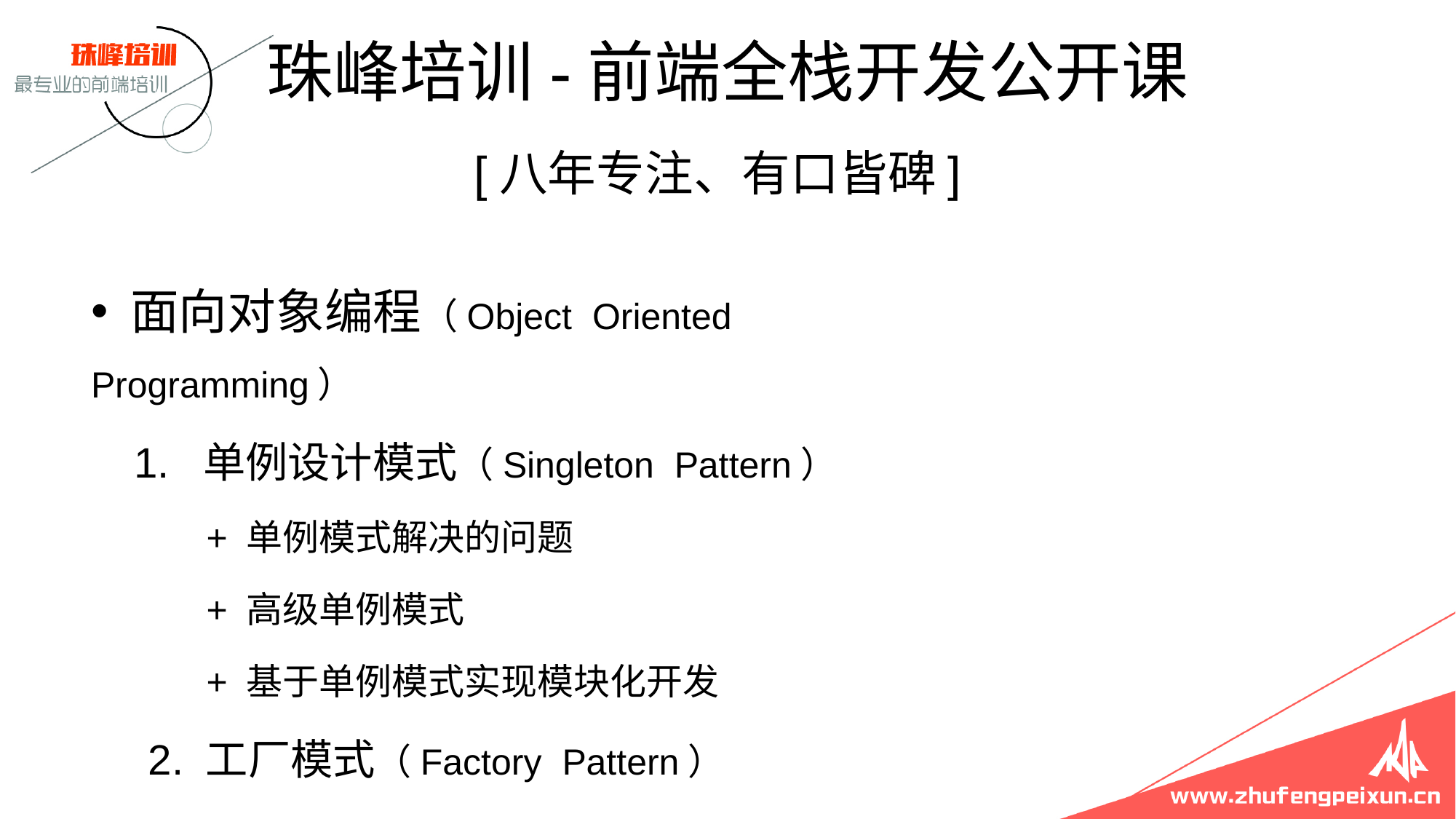

# 珠峰培训-前端全栈开发公开课
[八年专注、有口皆碑]

 面向对象编程（Object  Oriented  Programming）
        1.  单例设计模式（Singleton  Pattern）
              + 单例模式解决的问题
              + 高级单例模式
              + 基于单例模式实现模块化开发
        2. 工厂模式（Factory  Pattern）